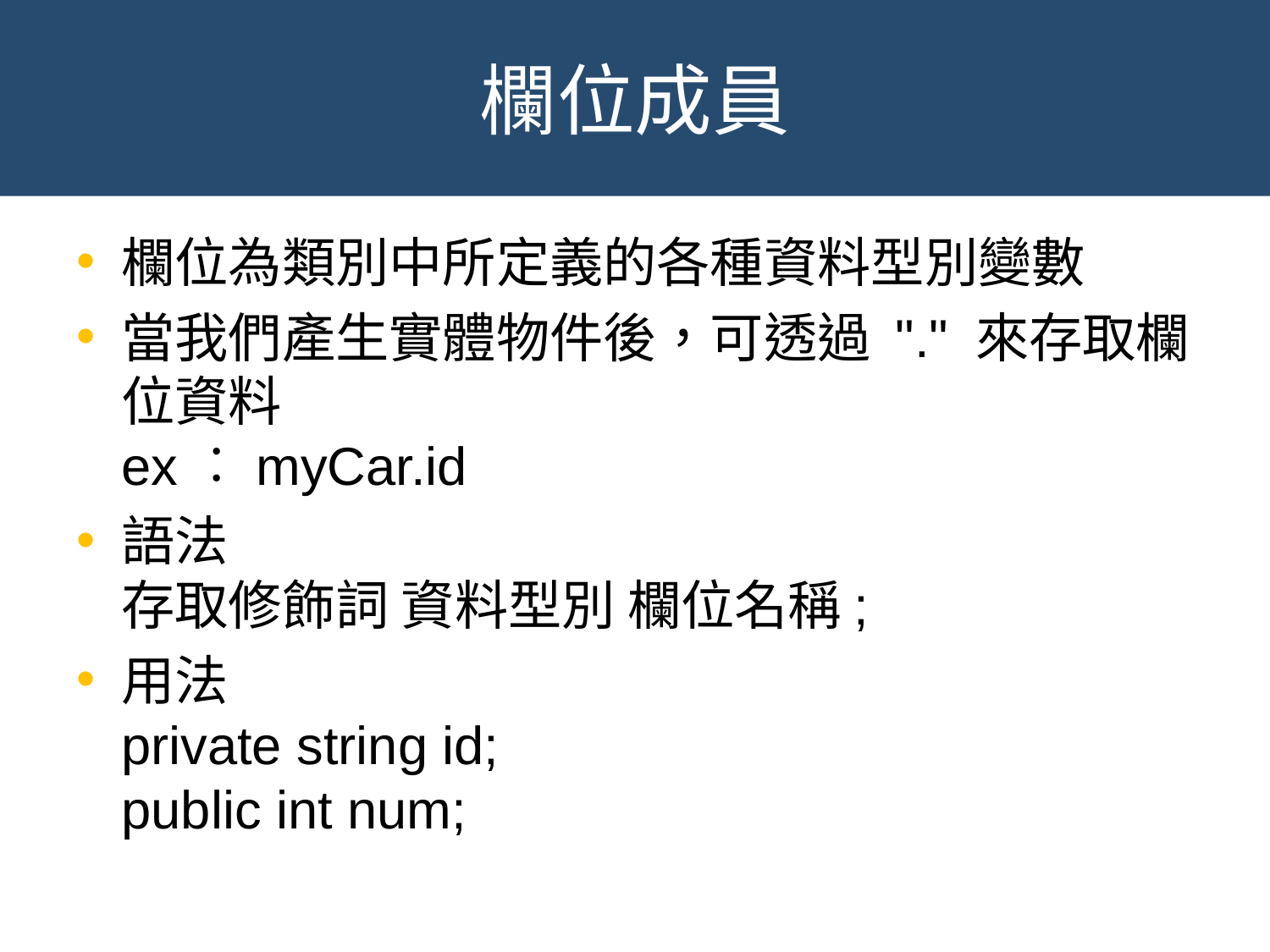

# 欄位成員
欄位為類別中所定義的各種資料型別變數
當我們產生實體物件後，可透過 "." 來存取欄位資料
ex︰myCar.id
語法
存取修飾詞 資料型別 欄位名稱;
用法
private string id;
public int num;